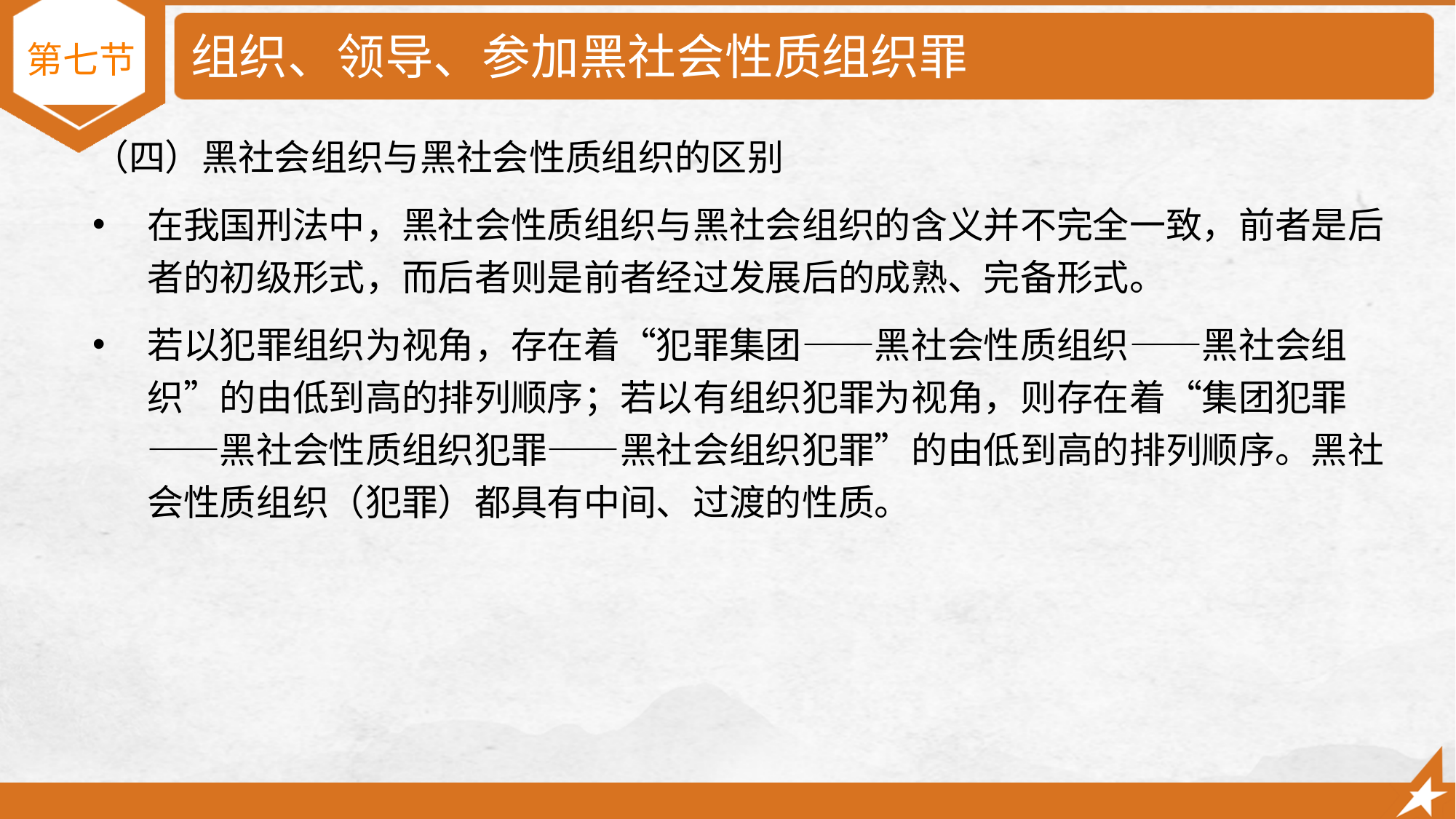

# 组织、领导、参加黑社会性质组织罪
第七节
（四）黑社会组织与黑社会性质组织的区别
在我国刑法中，黑社会性质组织与黑社会组织的含义并不完全一致，前者是后者的初级形式，而后者则是前者经过发展后的成熟、完备形式。
若以犯罪组织为视角，存在着“犯罪集团——黑社会性质组织——黑社会组织”的由低到高的排列顺序；若以有组织犯罪为视角，则存在着“集团犯罪——黑社会性质组织犯罪——黑社会组织犯罪”的由低到高的排列顺序。黑社会性质组织（犯罪）都具有中间、过渡的性质。